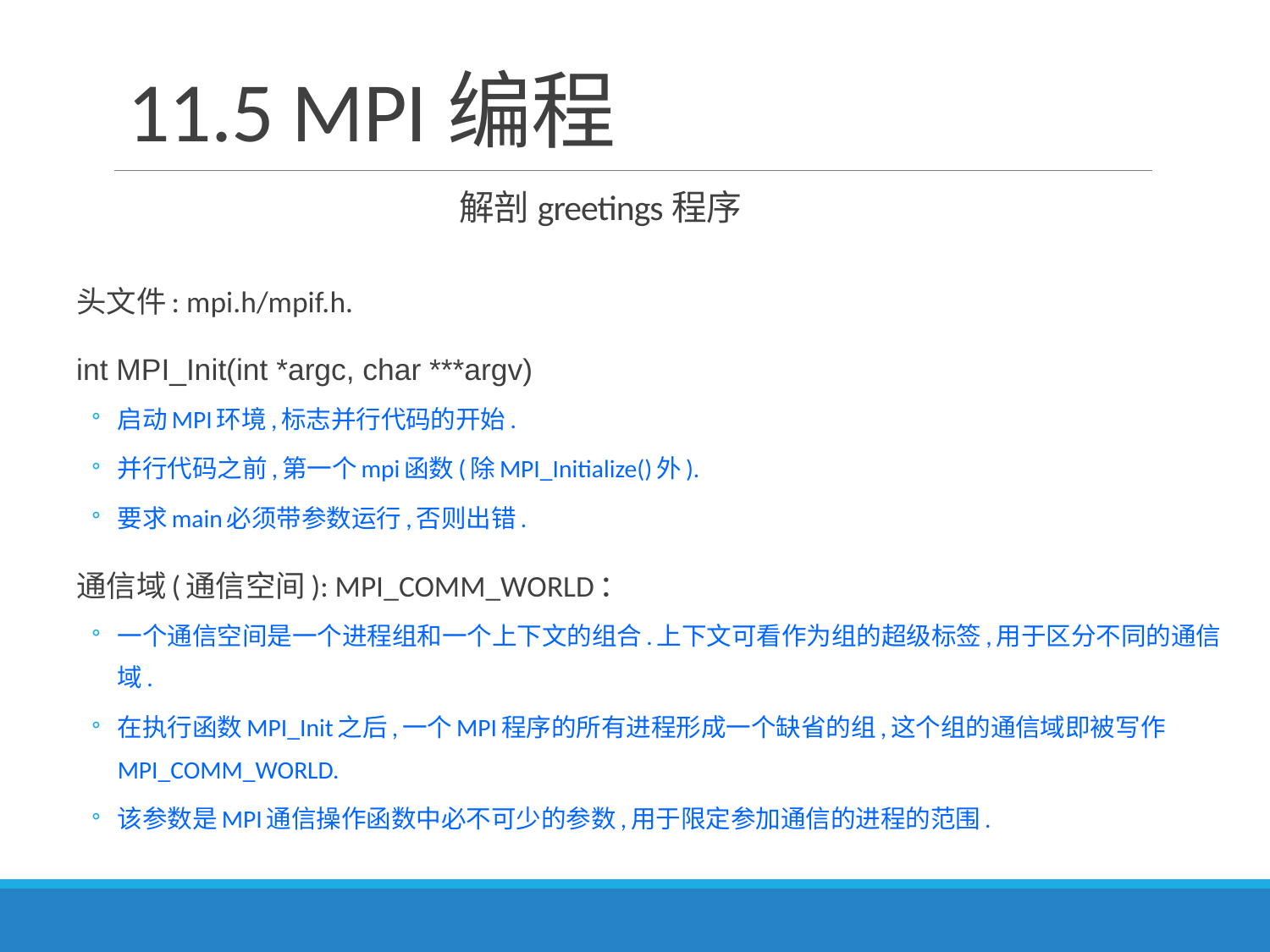

# 11.5 MPI编程
解剖greetings程序
头文件: mpi.h/mpif.h.
int MPI_Init(int *argc, char ***argv)
启动MPI环境,标志并行代码的开始.
并行代码之前,第一个mpi函数(除MPI_Initialize()外).
要求main必须带参数运行,否则出错.
通信域(通信空间): MPI_COMM_WORLD：
一个通信空间是一个进程组和一个上下文的组合.上下文可看作为组的超级标签,用于区分不同的通信域.
在执行函数MPI_Init之后,一个MPI程序的所有进程形成一个缺省的组,这个组的通信域即被写作MPI_COMM_WORLD.
该参数是MPI通信操作函数中必不可少的参数,用于限定参加通信的进程的范围.
88